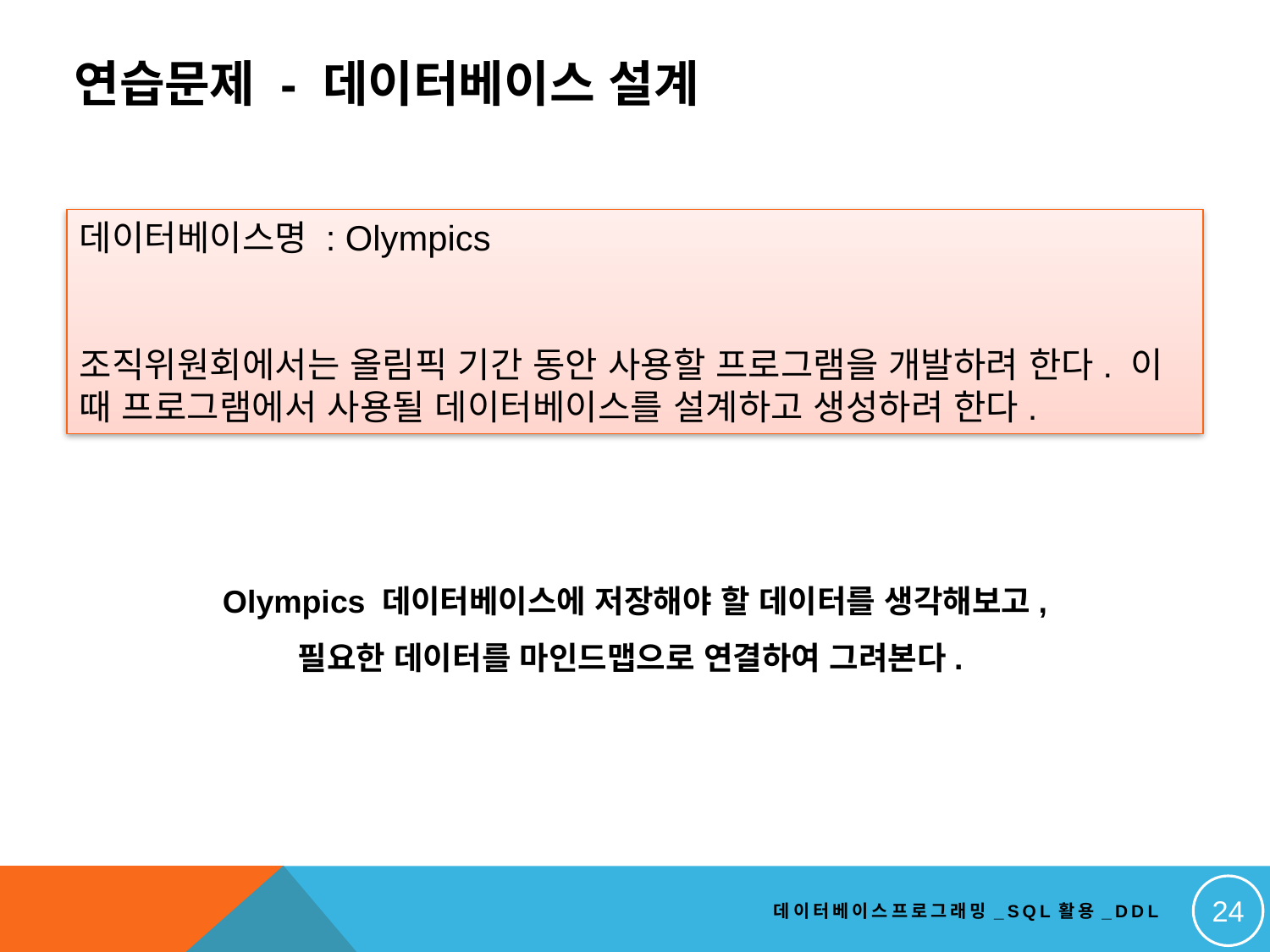

# 연습문제 - 데이터베이스 설계
데이터베이스명 : Olympics

조직위원회에서는 올림픽 기간 동안 사용할 프로그램을 개발하려 한다. 이 때 프로그램에서 사용될 데이터베이스를 설계하고 생성하려 한다.
Olympics 데이터베이스에 저장해야 할 데이터를 생각해보고,
필요한 데이터를 마인드맵으로 연결하여 그려본다.
24
데이터베이스프로그래밍_SQL활용_DDL